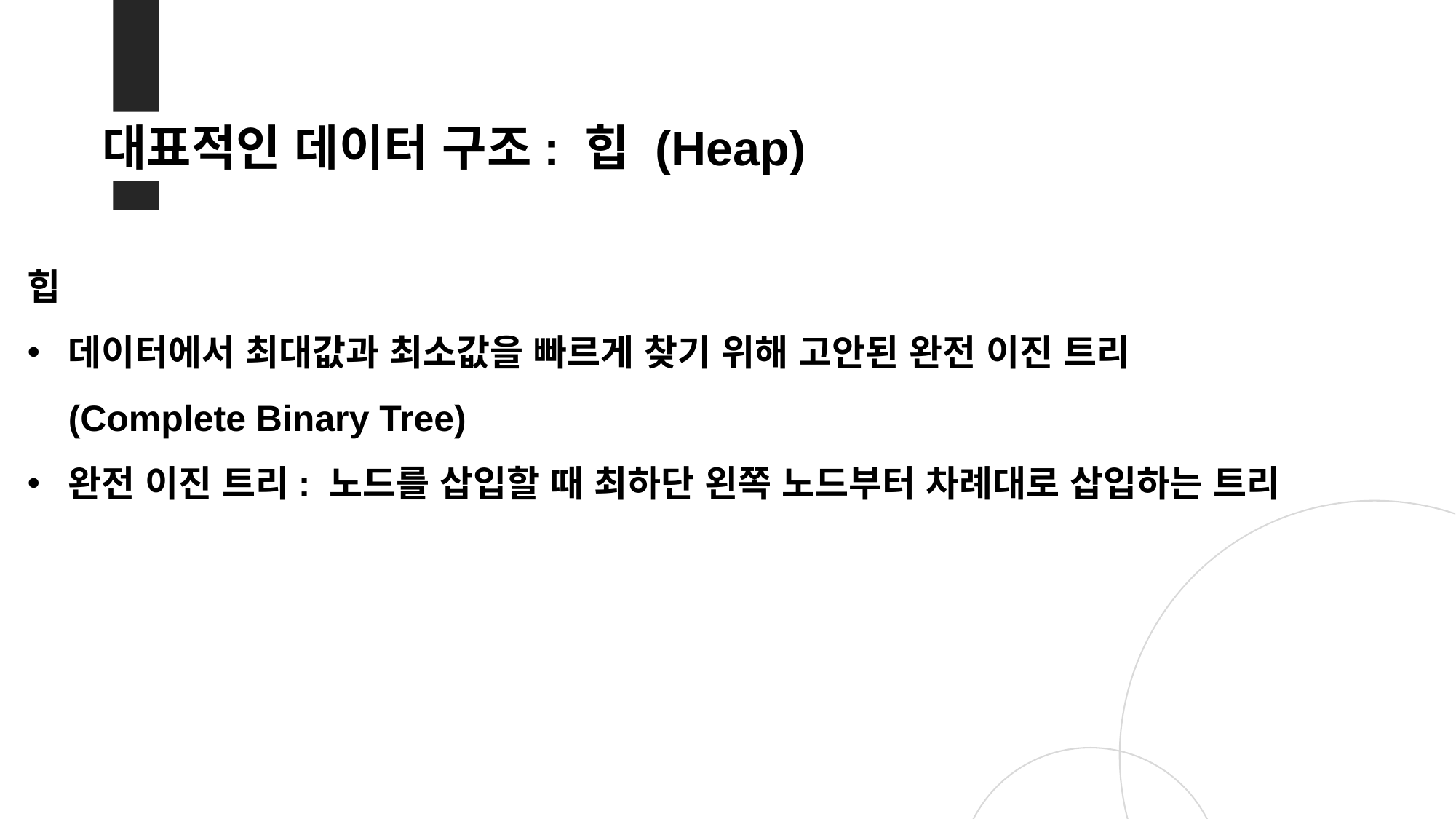

대표적인 데이터 구조: 힙 (Heap)
힙
데이터에서 최대값과 최소값을 빠르게 찾기 위해 고안된 완전 이진 트리
(Complete Binary Tree)
완전 이진 트리: 노드를 삽입할 때 최하단 왼쪽 노드부터 차례대로 삽입하는 트리